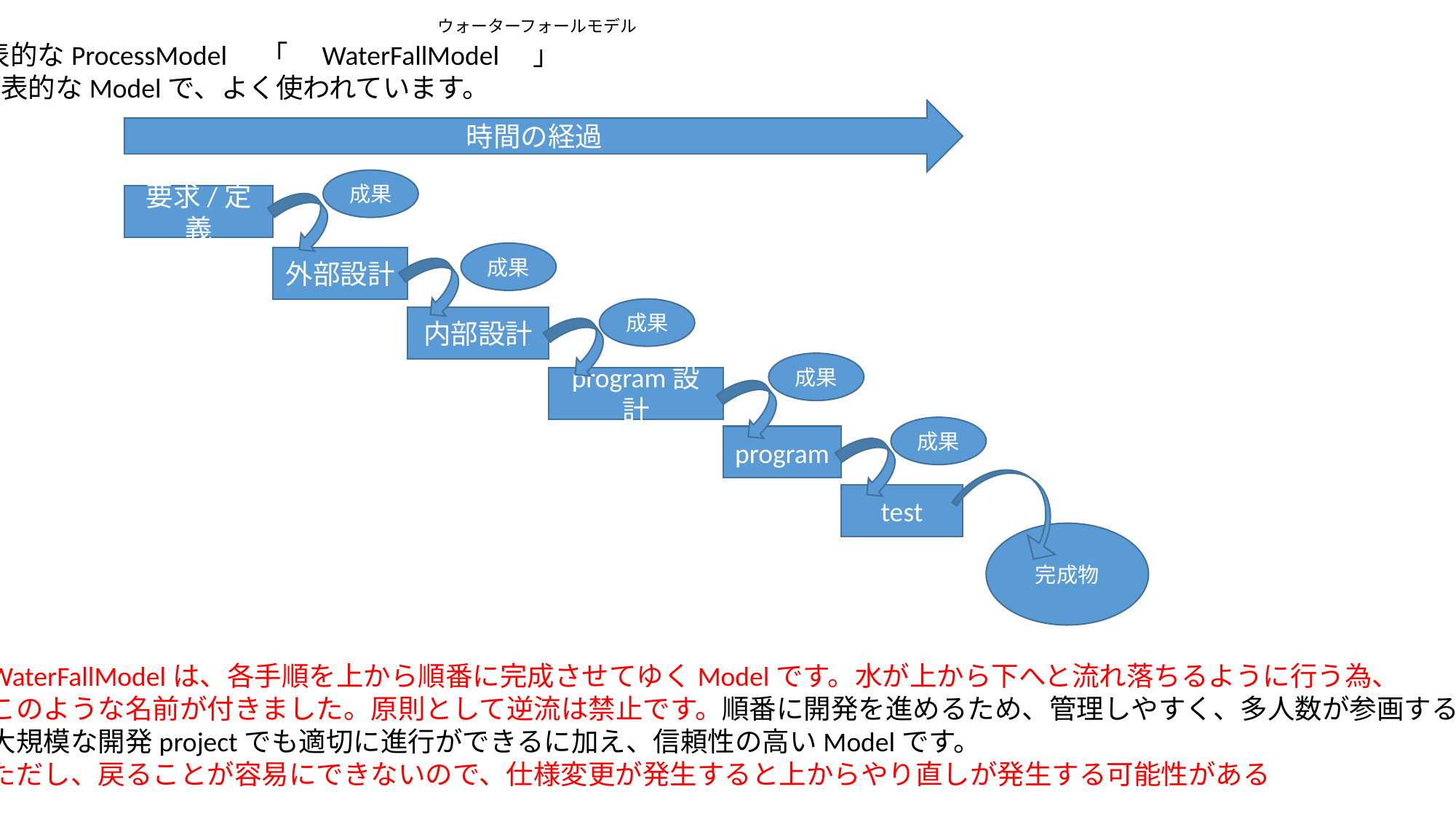

ウォーターフォールモデル
・代表的なProcessModel　「　WaterFallModel　」
　代表的なModelで、よく使われています。
時間の経過
成果
要求/定義

成果
外部設計

成果
内部設計

成果
program設計

成果
program

test
完成物
WaterFallModelは、各手順を上から順番に完成させてゆくModelです。水が上から下へと流れ落ちるように行う為、
このような名前が付きました。原則として逆流は禁止です。順番に開発を進めるため、管理しやすく、多人数が参画する
大規模な開発projectでも適切に進行ができるに加え、信頼性の高いModelです。
ただし、戻ることが容易にできないので、仕様変更が発生すると上からやり直しが発生する可能性がある